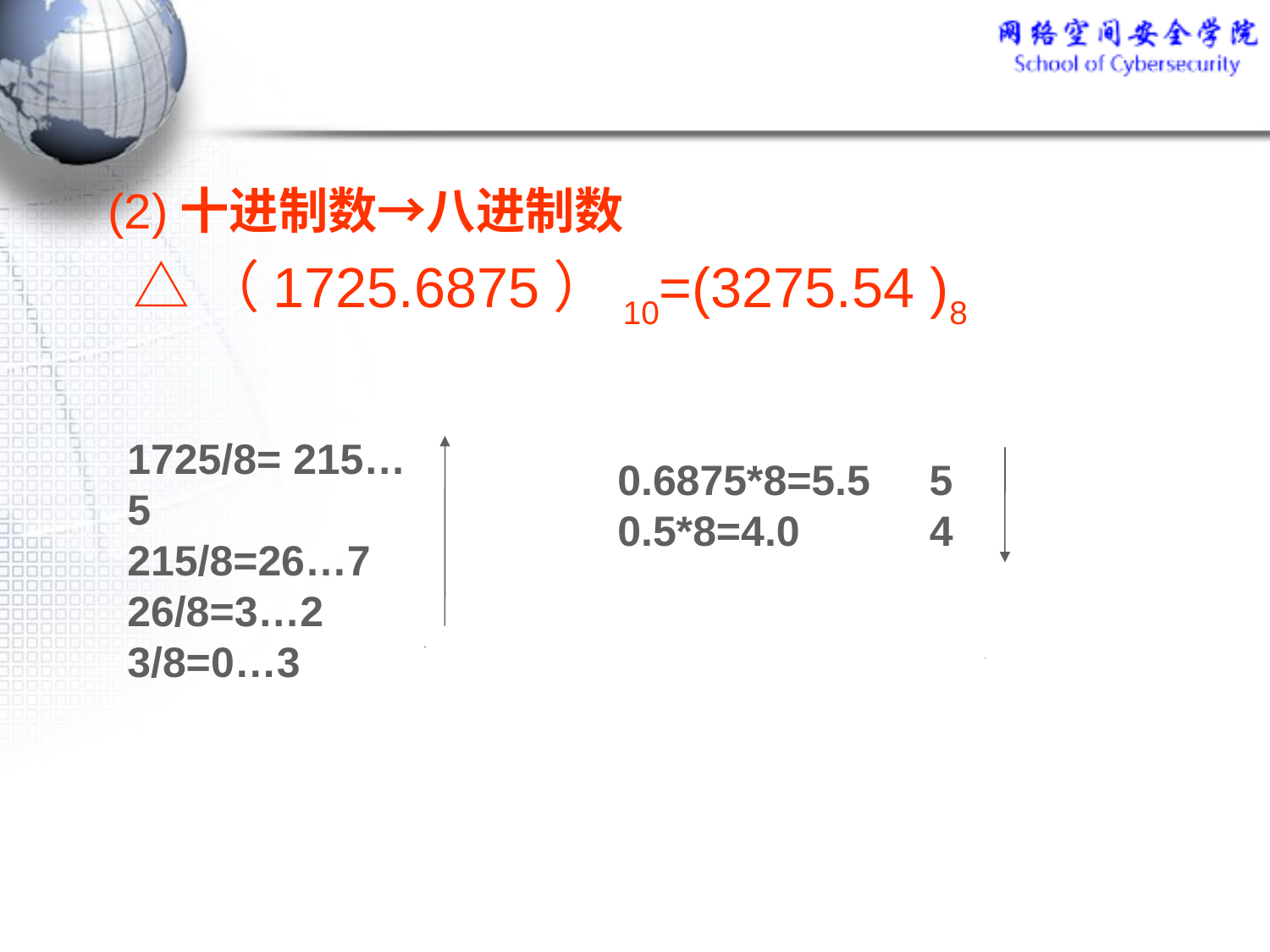

#
(2)十进制数→八进制数
  △（1725.6875）10=(3275.54 )8

1725/8= 215…5
215/8=26…7
26/8=3…2
3/8=0…3

0.6875*8=5.5     5
0.5*8=4.0           4